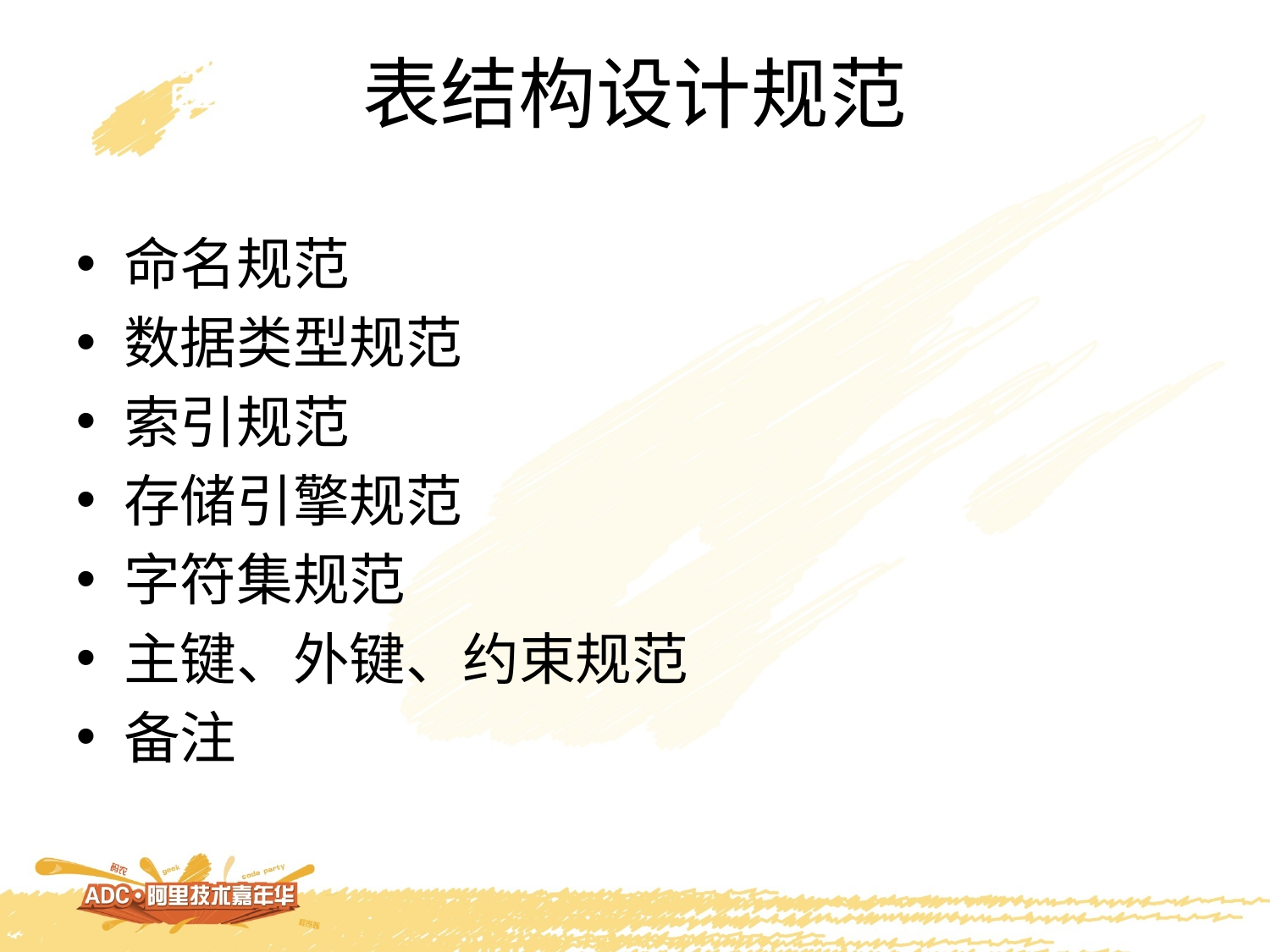

# 表结构设计规范
命名规范
数据类型规范
索引规范
存储引擎规范
字符集规范
主键、外键、约束规范
备注